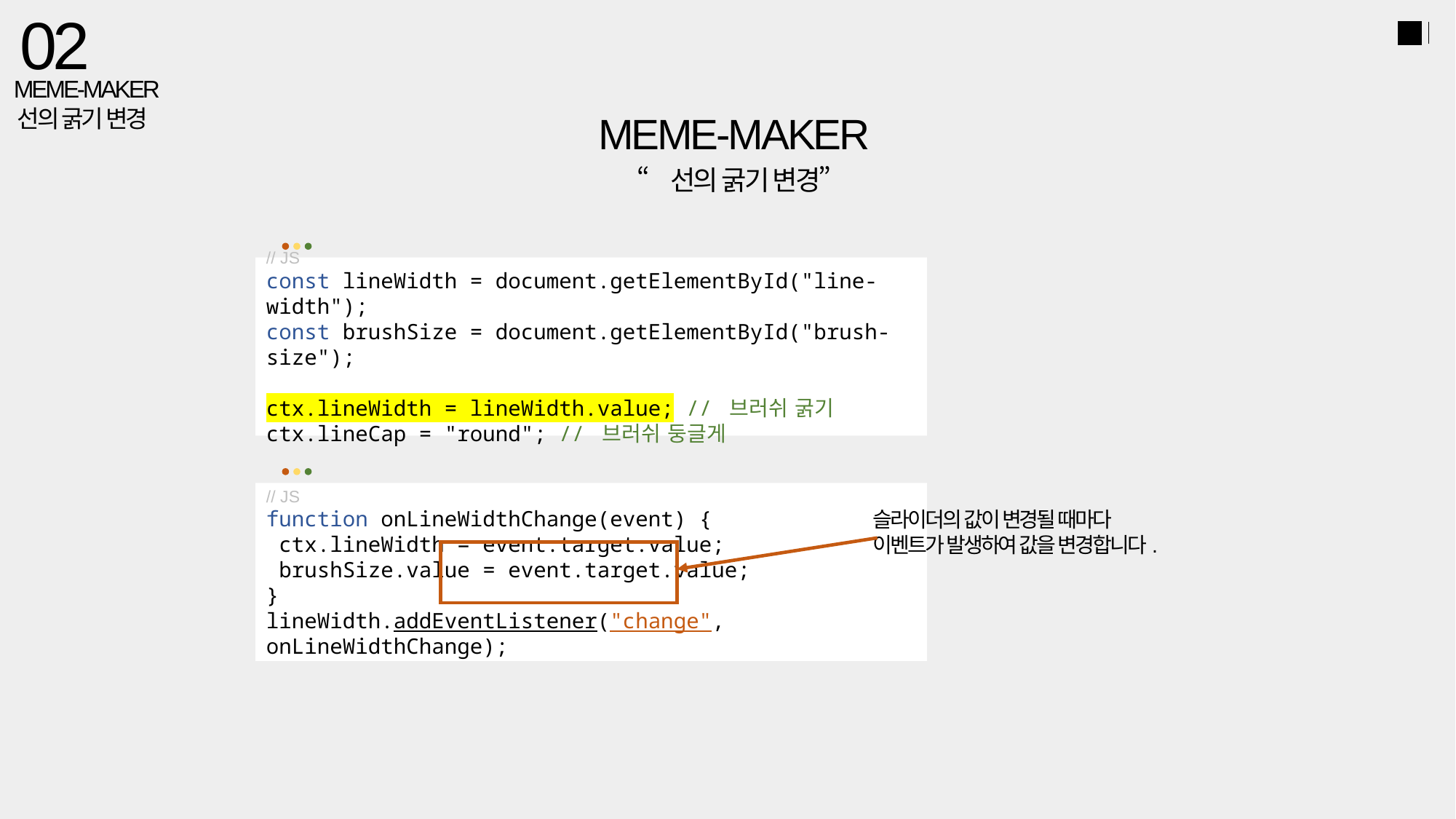

02
 MEME-MAKER
선의 굵기 변경

MEME-MAKER
“선의 굵기 변경”

// JS
const lineWidth = document.getElementById("line-width");
const brushSize = document.getElementById("brush-size");
ctx.lineWidth = lineWidth.value; // 브러쉬 굵기
ctx.lineCap = "round"; // 브러쉬 둥글게

// JS
function onLineWidthChange(event) {
 ctx.lineWidth = event.target.value;
 brushSize.value = event.target.value;
}
lineWidth.addEventListener("change", onLineWidthChange);
슬라이더의 값이 변경될 때마다
이벤트가 발생하여 값을 변경합니다.